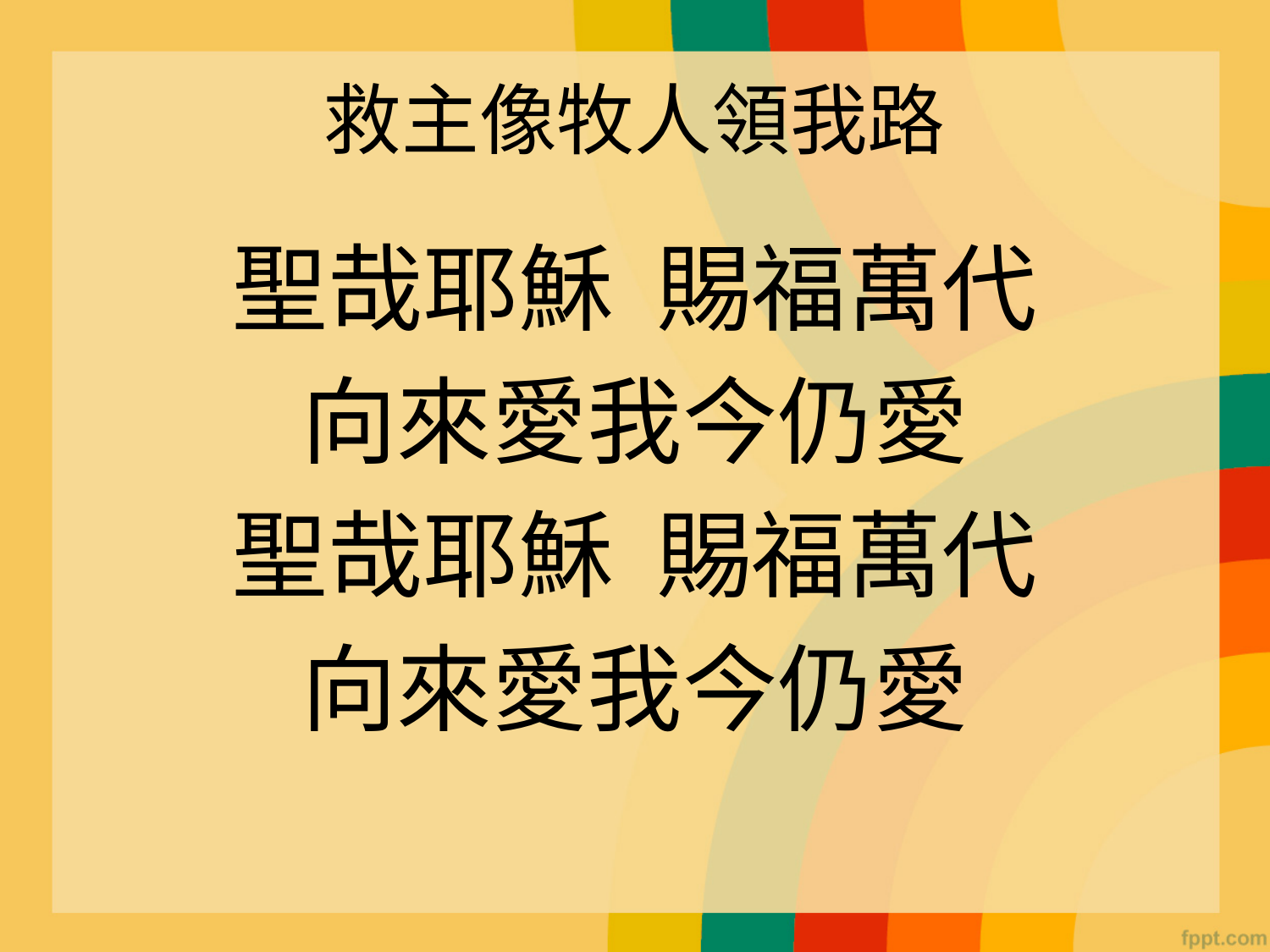

# 救主像牧人領我路
聖哉耶穌  賜福萬代
向來愛我今仍愛
聖哉耶穌  賜福萬代
向來愛我今仍愛